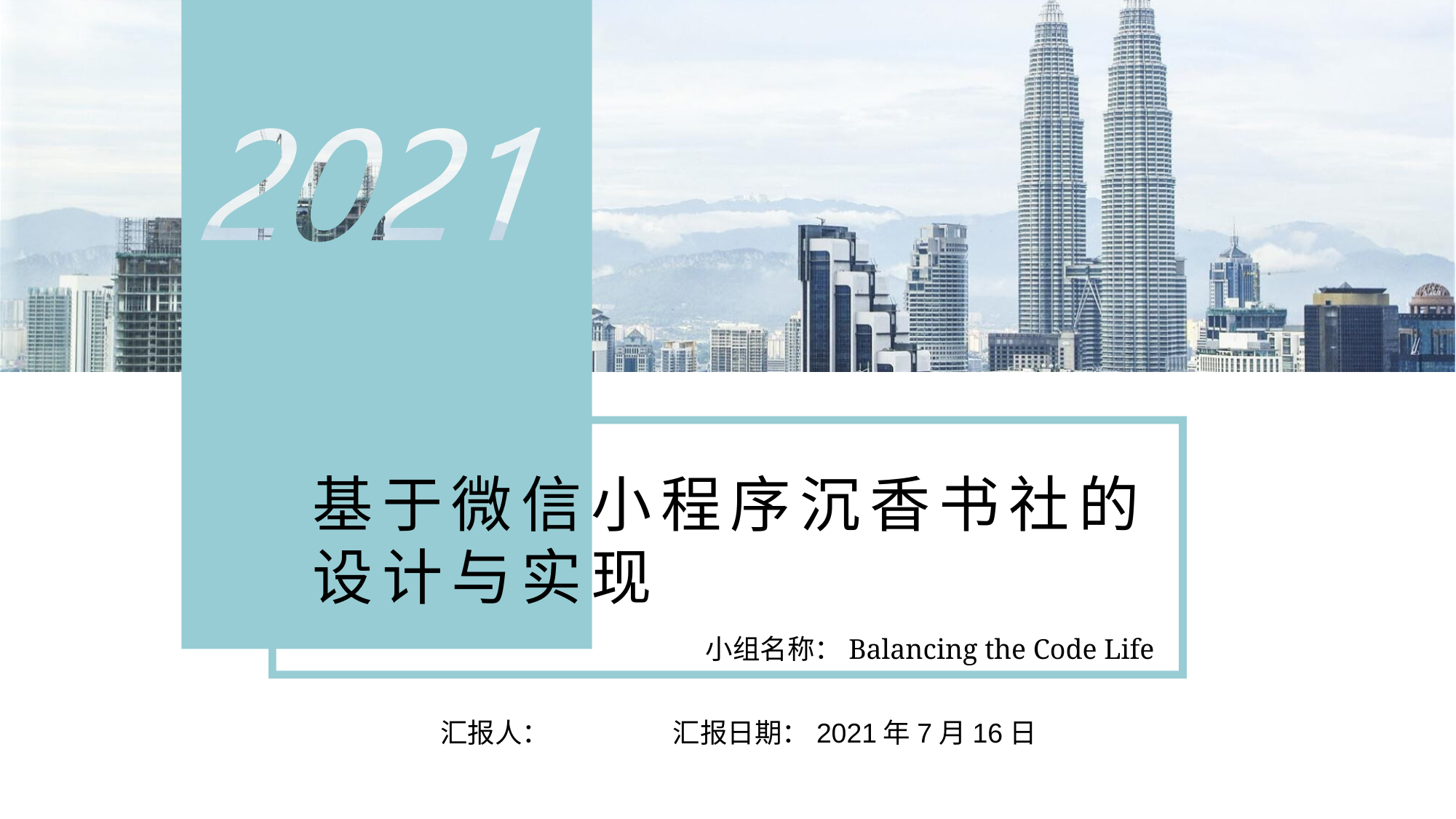

基于微信小程序沉香书社的设计与实现
小组名称：Balancing the Code Life
       汇报人：                    汇报日期：2021年7月16日